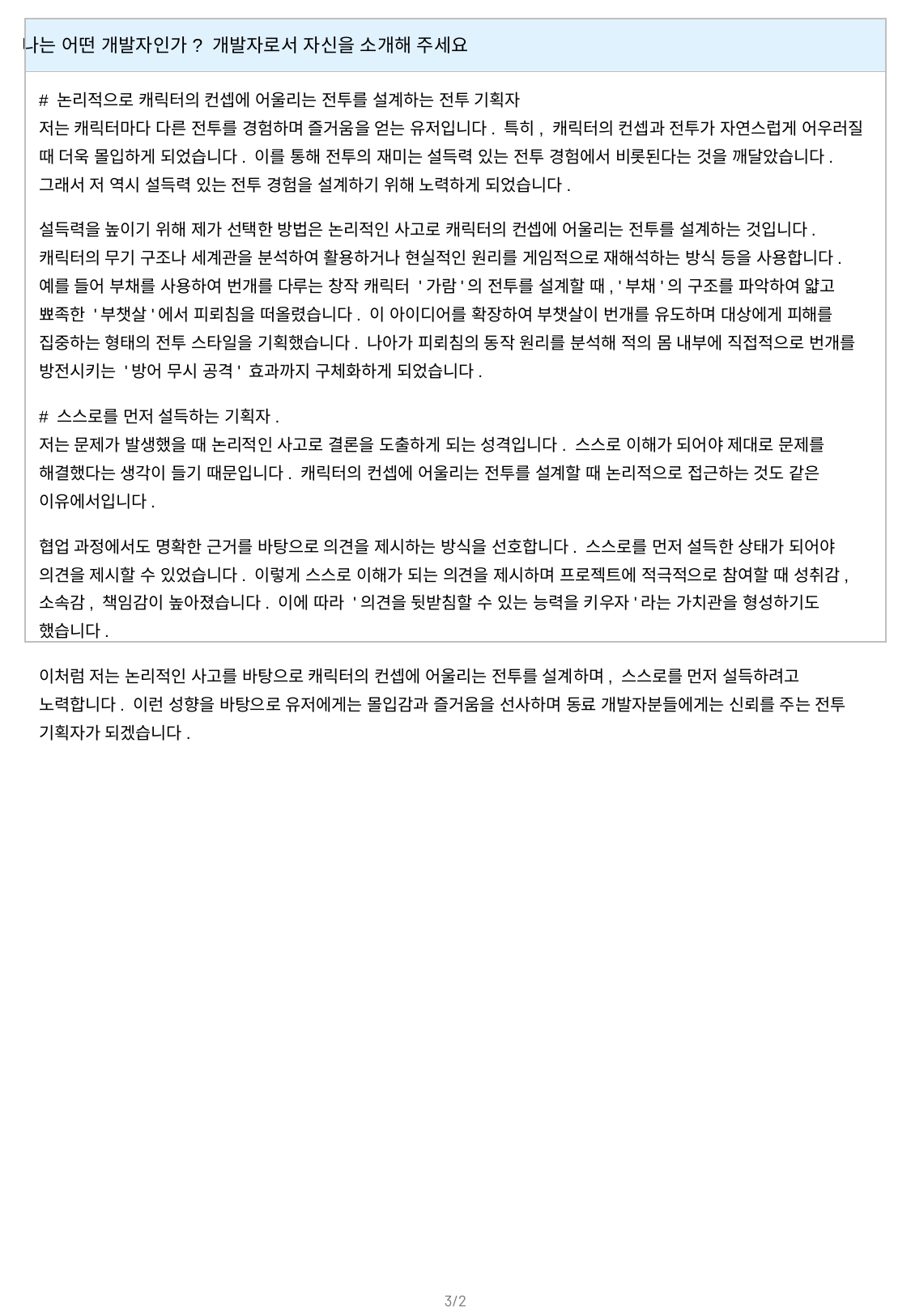

나는 어떤 개발자인가? 개발자로서 자신을 소개해 주세요
# 논리적으로 캐릭터의 컨셉에 어울리는 전투를 설계하는 전투 기획자 저는 캐릭터마다 다른 전투를 경험하며 즐거움을 얻는 유저입니다. 특히, 캐릭터의 컨셉과 전투가 자연스럽게 어우러질 때 더욱 몰입하게 되었습니다. 이를 통해 전투의 재미는 설득력 있는 전투 경험에서 비롯된다는 것을 깨달았습니다. 그래서 저 역시 설득력 있는 전투 경험을 설계하기 위해 노력하게 되었습니다.
설득력을 높이기 위해 제가 선택한 방법은 논리적인 사고로 캐릭터의 컨셉에 어울리는 전투를 설계하는 것입니다. 캐릭터의 무기 구조나 세계관을 분석하여 활용하거나 현실적인 원리를 게임적으로 재해석하는 방식 등을 사용합니다. 예를 들어 부채를 사용하여 번개를 다루는 창작 캐릭터 '가람'의 전투를 설계할 때, '부채'의 구조를 파악하여 얇고 뾰족한 '부챗살'에서 피뢰침을 떠올렸습니다. 이 아이디어를 확장하여 부챗살이 번개를 유도하며 대상에게 피해를 집중하는 형태의 전투 스타일을 기획했습니다. 나아가 피뢰침의 동작 원리를 분석해 적의 몸 내부에 직접적으로 번개를 방전시키는 '방어 무시 공격' 효과까지 구체화하게 되었습니다.
# 스스로를 먼저 설득하는 기획자. 저는 문제가 발생했을 때 논리적인 사고로 결론을 도출하게 되는 성격입니다. 스스로 이해가 되어야 제대로 문제를 해결했다는 생각이 들기 때문입니다. 캐릭터의 컨셉에 어울리는 전투를 설계할 때 논리적으로 접근하는 것도 같은 이유에서입니다.
협업 과정에서도 명확한 근거를 바탕으로 의견을 제시하는 방식을 선호합니다. 스스로를 먼저 설득한 상태가 되어야 의견을 제시할 수 있었습니다. 이렇게 스스로 이해가 되는 의견을 제시하며 프로젝트에 적극적으로 참여할 때 성취감, 소속감, 책임감이 높아졌습니다. 이에 따라 '의견을 뒷받침할 수 있는 능력을 키우자'라는 가치관을 형성하기도 했습니다.
이처럼 저는 논리적인 사고를 바탕으로 캐릭터의 컨셉에 어울리는 전투를 설계하며, 스스로를 먼저 설득하려고 노력합니다. 이런 성향을 바탕으로 유저에게는 몰입감과 즐거움을 선사하며 동료 개발자분들에게는 신뢰를 주는 전투 기획자가 되겠습니다.

3/2